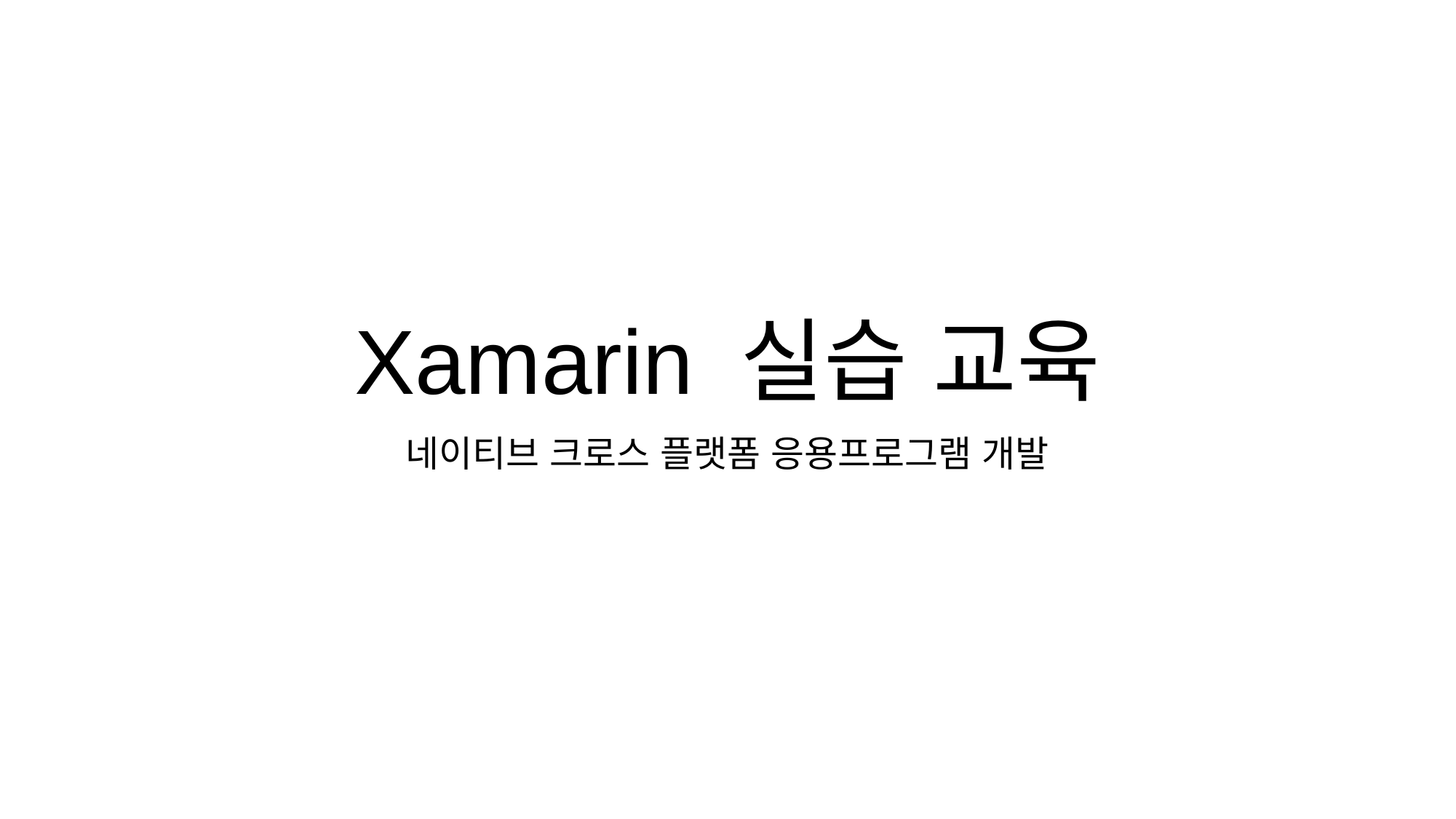

# Xamarin 실습 교육
네이티브 크로스 플랫폼 응용프로그램 개발